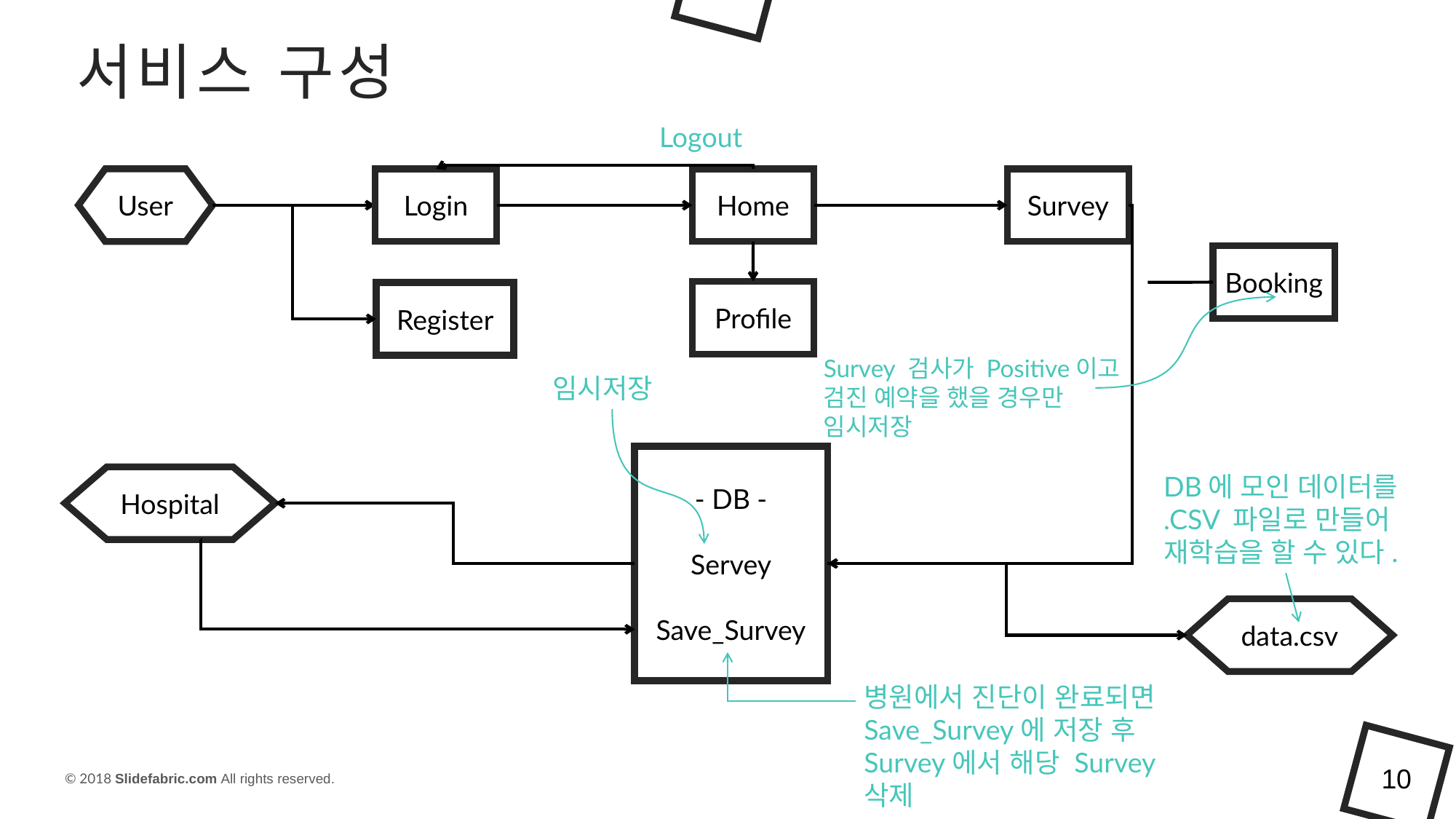

서비스 구성
Logout
User
Login
Home
Survey
Booking
Profile
Register
Survey 검사가 Positive이고
검진 예약을 했을 경우만 임시저장
임시저장
- DB -

Servey

Save_Survey
DB에 모인 데이터를
.CSV 파일로 만들어 재학습을 할 수 있다.
Hospital
data.csv
병원에서 진단이 완료되면
Save_Survey에 저장 후
Survey에서 해당 Survey 삭제